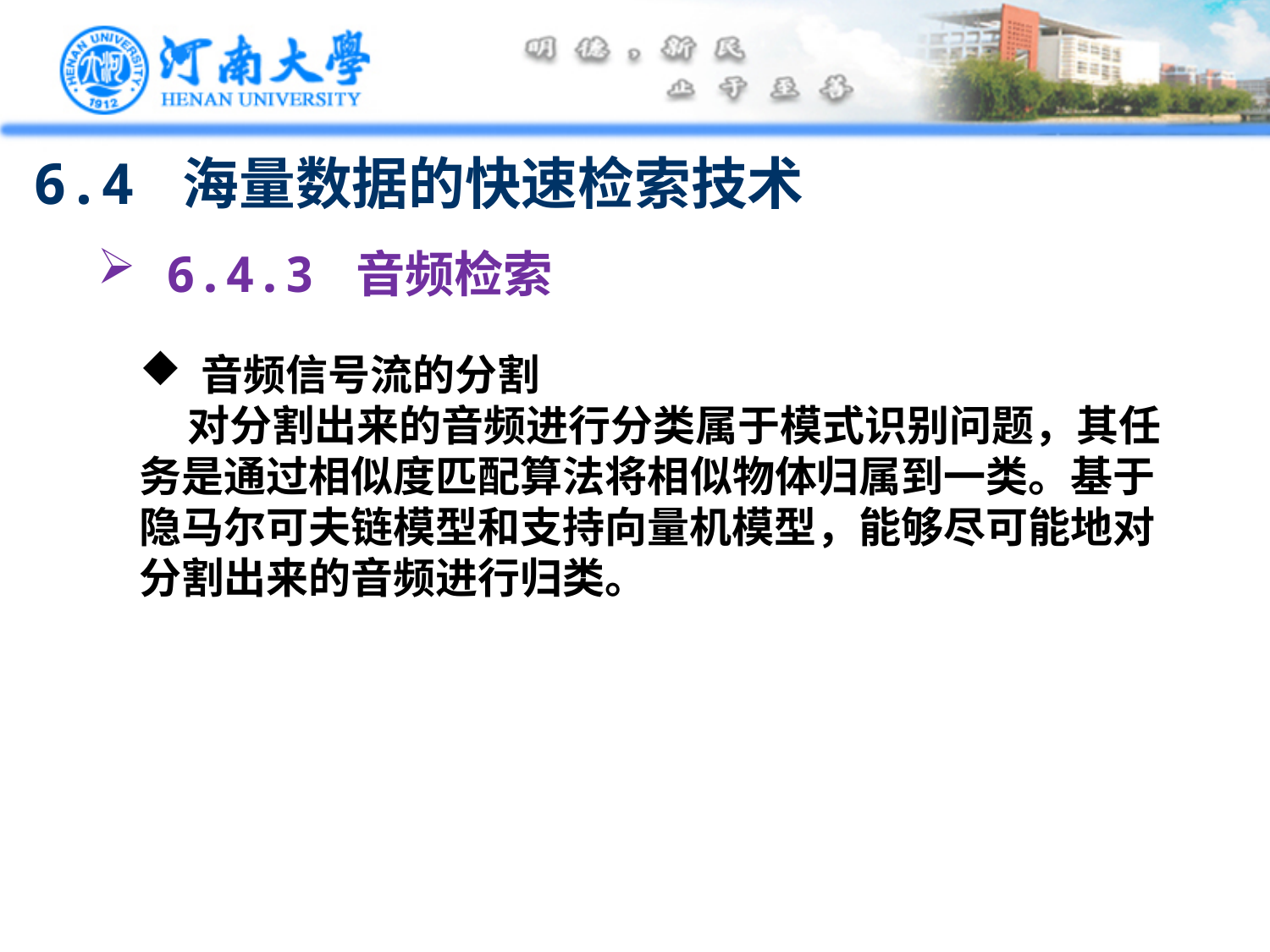

6.4 海量数据的快速检索技术
 6.4.3 音频检索
 音频信号流的分割
    对分割出来的音频进行分类属于模式识别问题，其任务是通过相似度匹配算法将相似物体归属到一类。基于隐马尔可夫链模型和支持向量机模型，能够尽可能地对分割出来的音频进行归类。